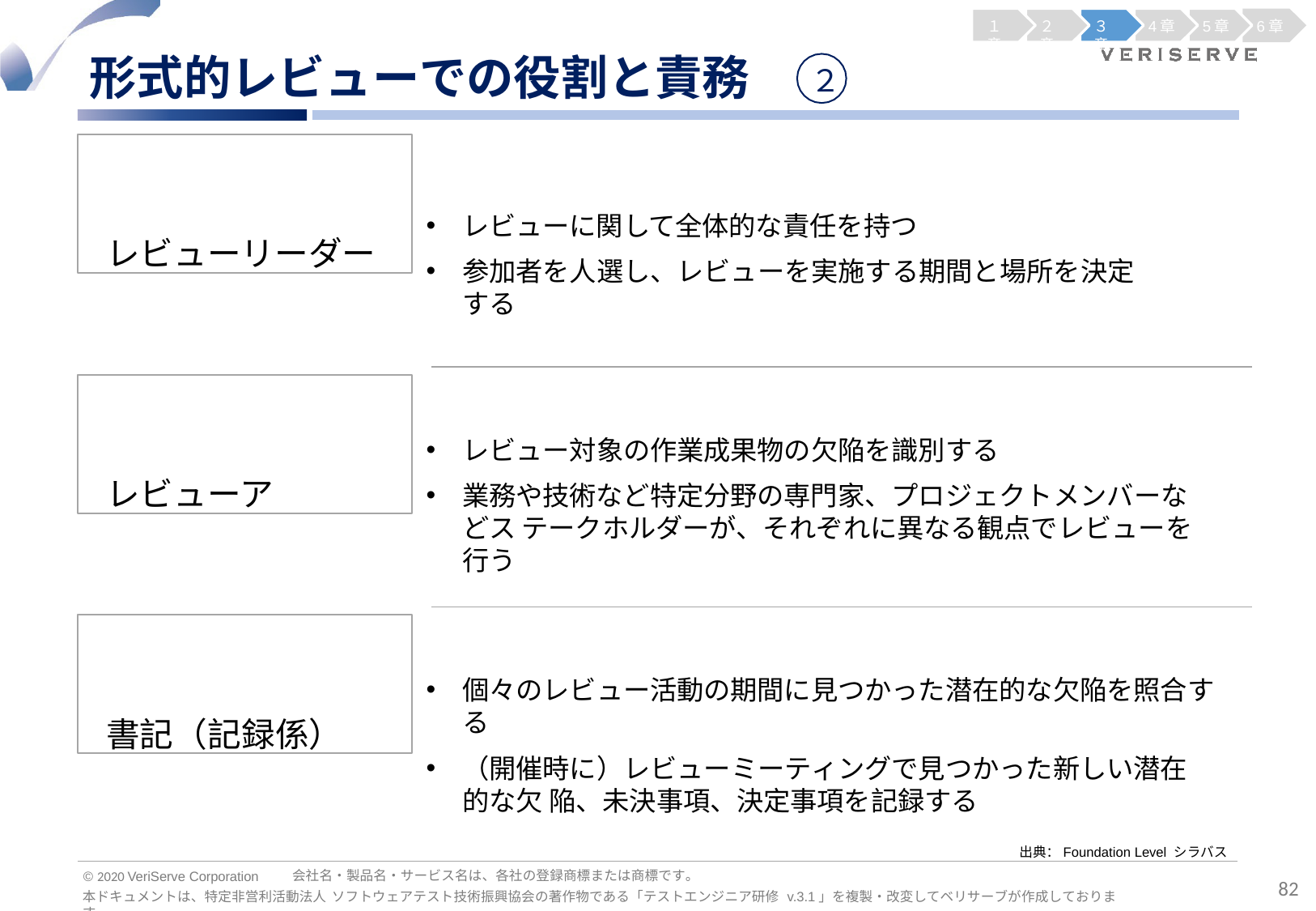

１章
２章
３章
4章
5章
6章
形式的レビューでの役割と責務

２

レビューリーダー
レビューに関して全体的な責任を持つ
参加者を人選し、レビューを実施する期間と場所を決定する

レビューア
レビュー対象の作業成果物の欠陥を識別する
業務や技術など特定分野の専門家、プロジェクトメンバーなどス テークホルダーが、それぞれに異なる観点でレビューを行う

書記（記録係）
個々のレビュー活動の期間に見つかった潜在的な欠陥を照合する
（開催時に）レビューミーティングで見つかった新しい潜在的な欠 陥、未決事項、決定事項を記録する
出典：Foundation Level シラバス
会社名・製品名・サービス名は、各社の登録商標または商標です。
© 2020 VeriServe Corporation
82
本ドキュメントは、特定非営利活動法人 ソフトウェアテスト技術振興協会の著作物である「テストエンジニア研修 v.3.1」を複製・改変してベリサーブが作成しております。